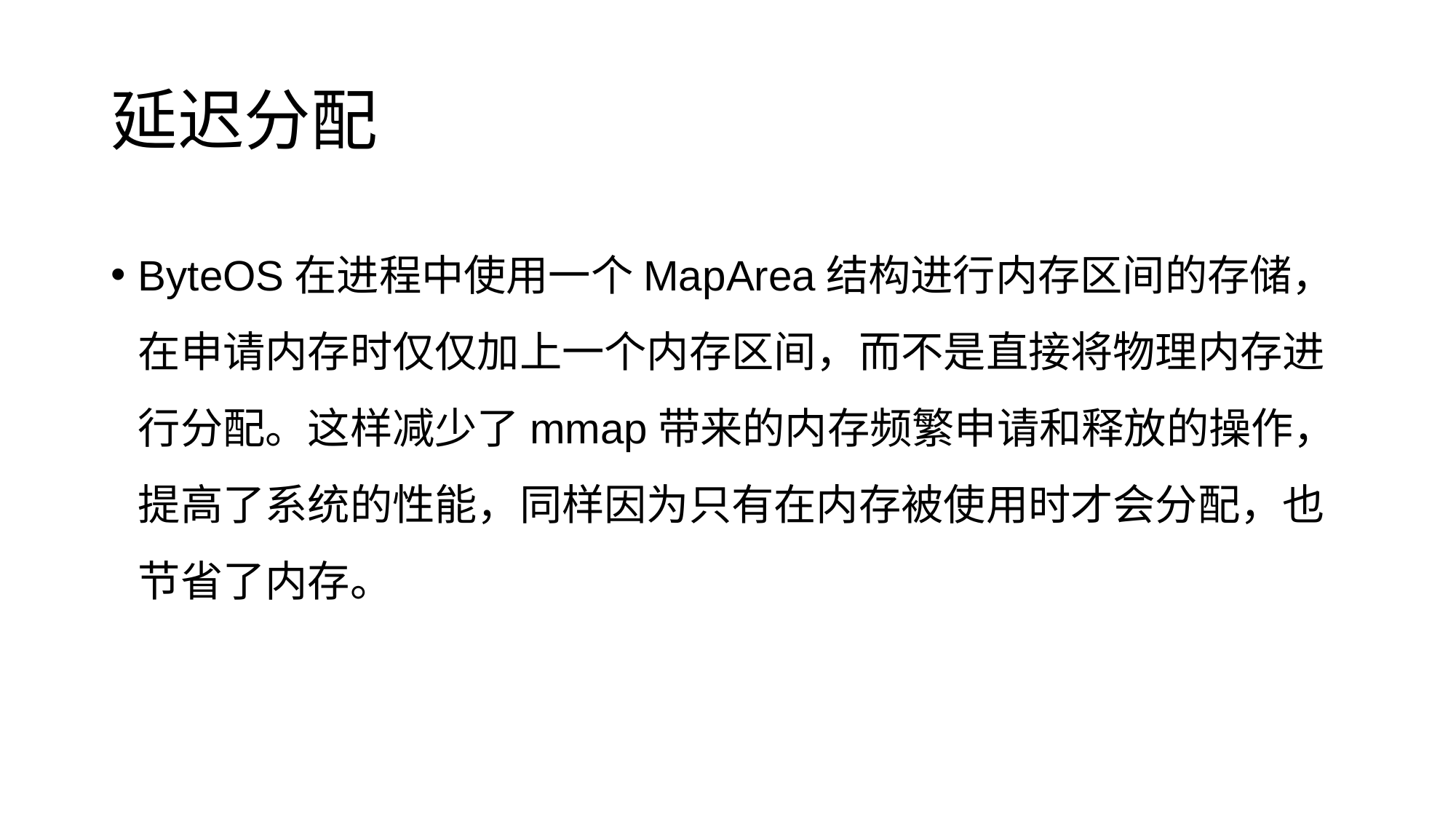

# 延迟分配
ByteOS在进程中使用一个MapArea结构进行内存区间的存储，在申请内存时仅仅加上一个内存区间，而不是直接将物理内存进行分配。这样减少了mmap带来的内存频繁申请和释放的操作，提高了系统的性能，同样因为只有在内存被使用时才会分配，也节省了内存。

8